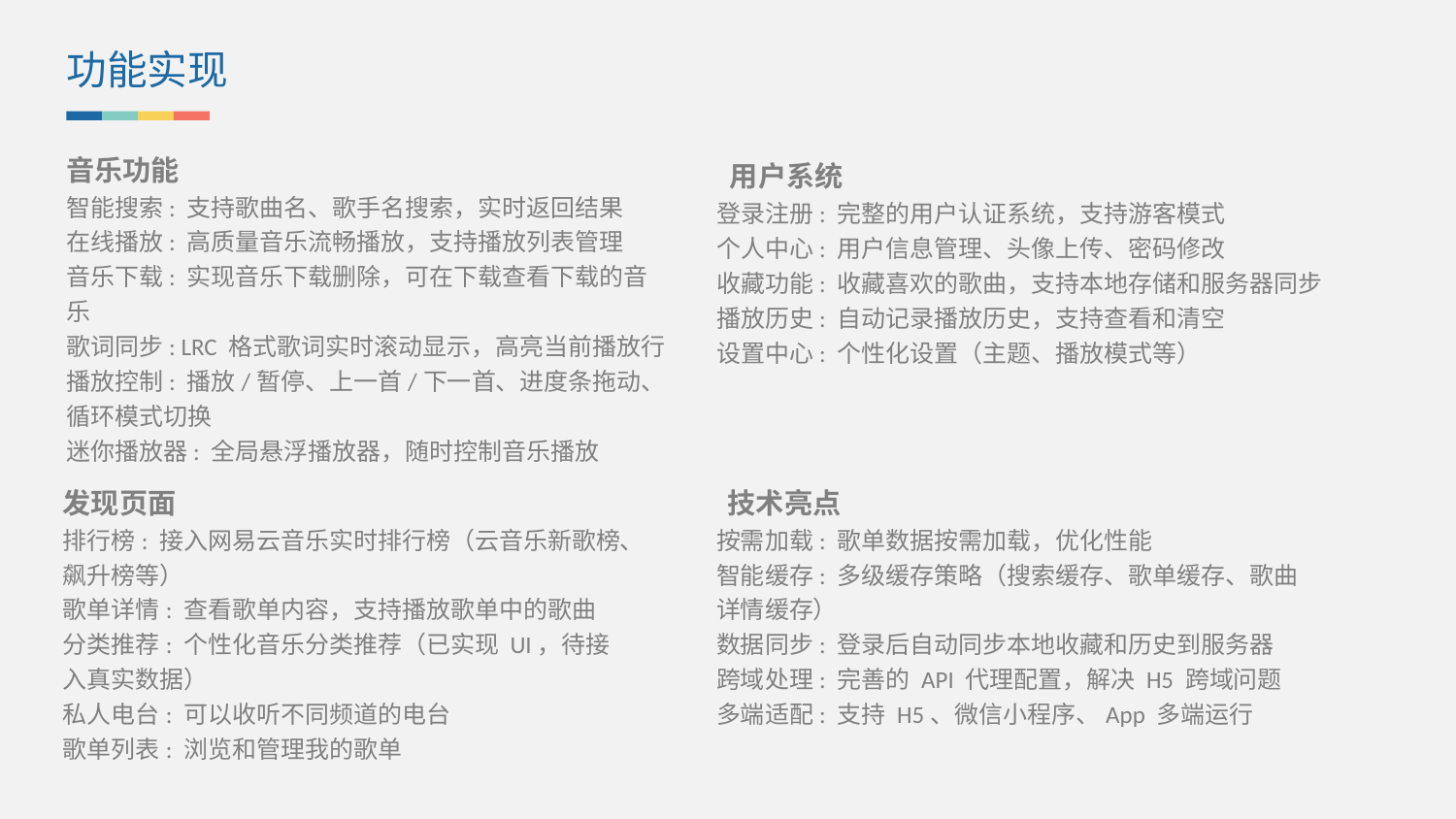

功能实现

音乐功能
智能搜索: 支持歌曲名、歌手名搜索，实时返回结果
在线播放: 高质量音乐流畅播放，支持播放列表管理
音乐下载: 实现音乐下载删除，可在下载查看下载的音乐
歌词同步: LRC 格式歌词实时滚动显示，高亮当前播放行
播放控制: 播放/暂停、上一首/下一首、进度条拖动、循环模式切换
迷你播放器: 全局悬浮播放器，随时控制音乐播放
 用户系统
登录注册: 完整的用户认证系统，支持游客模式
个人中心: 用户信息管理、头像上传、密码修改
收藏功能: 收藏喜欢的歌曲，支持本地存储和服务器同步
播放历史: 自动记录播放历史，支持查看和清空
设置中心: 个性化设置（主题、播放模式等）
发现页面
排行榜: 接入网易云音乐实时排行榜（云音乐新歌榜、飙升榜等）
歌单详情: 查看歌单内容，支持播放歌单中的歌曲
分类推荐: 个性化音乐分类推荐（已实现 UI，待接入真实数据）
私人电台: 可以收听不同频道的电台
歌单列表: 浏览和管理我的歌单
 技术亮点
按需加载: 歌单数据按需加载，优化性能
智能缓存: 多级缓存策略（搜索缓存、歌单缓存、歌曲详情缓存）
数据同步: 登录后自动同步本地收藏和历史到服务器
跨域处理: 完善的 API 代理配置，解决 H5 跨域问题
多端适配: 支持 H5、微信小程序、App 多端运行